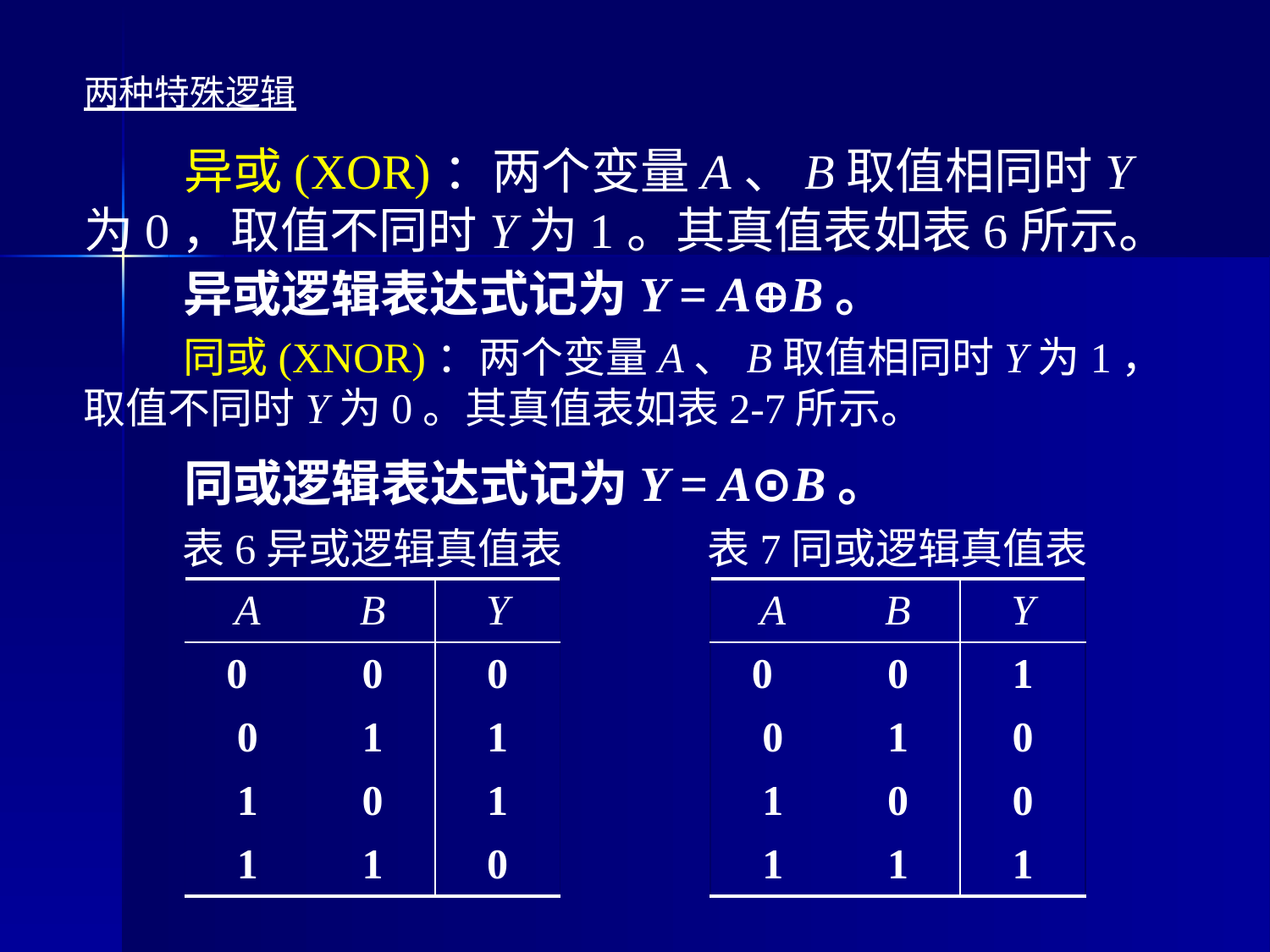

两种特殊逻辑
异或(XOR)：两个变量A、B取值相同时Y为0，取值不同时Y为1。其真值表如表6所示。
异或逻辑表达式记为Y = A⊕B。
同或(XNOR)：两个变量A、B取值相同时Y为1，取值不同时Y为0。其真值表如表2-7所示。

同或逻辑表达式记为Y = A⊙B。
表6异或逻辑真值表
表7同或逻辑真值表
| A | B | Y |
| --- | --- | --- |
| 0 | 0 | 0 |
| 0 | 1 | 1 |
| 1 | 0 | 1 |
| 1 | 1 | 0 |
| A | B | Y |
| --- | --- | --- |
| 0 | 0 | 1 |
| 0 | 1 | 0 |
| 1 | 0 | 0 |
| 1 | 1 | 1 |